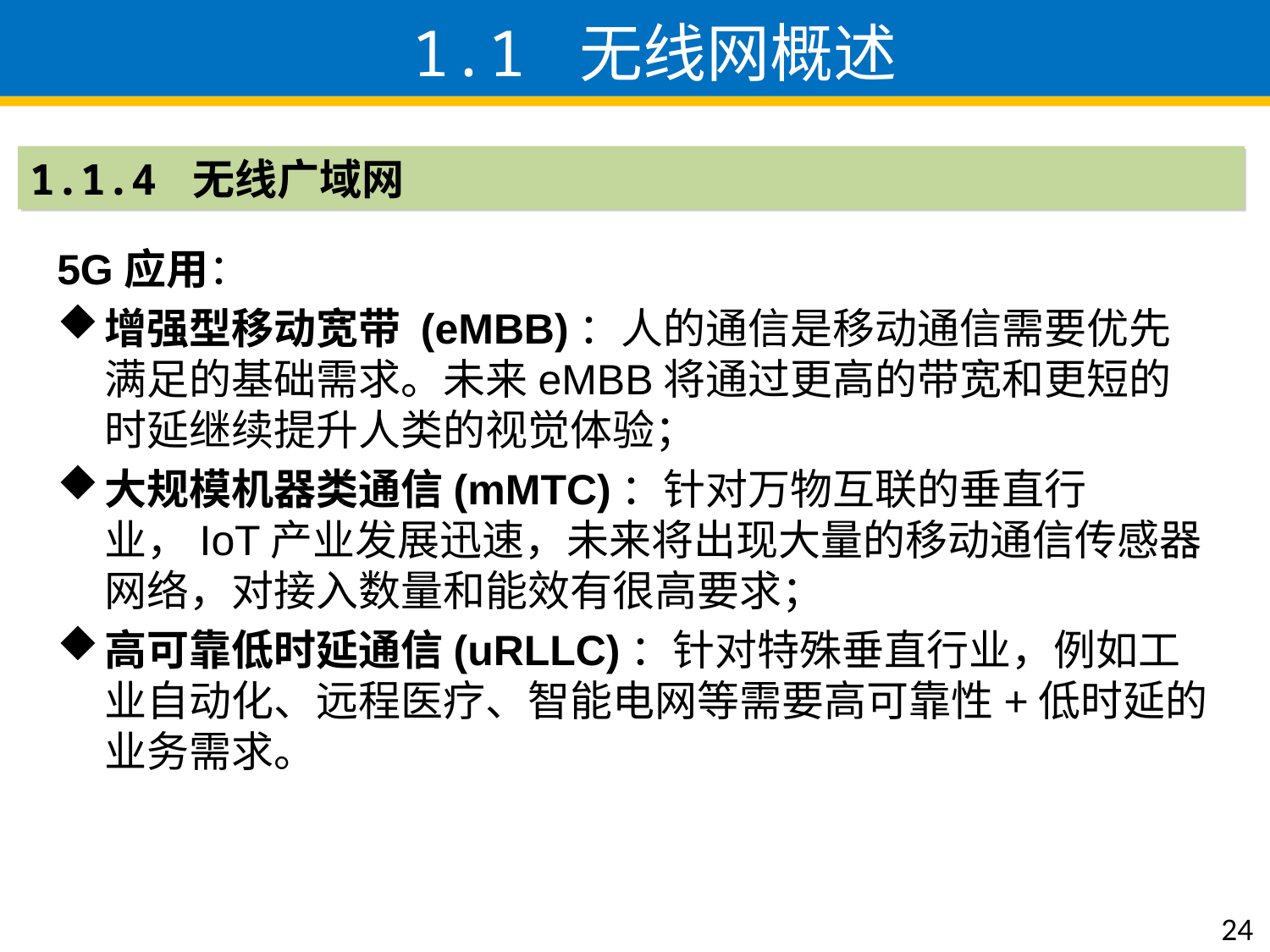

# 1.1 无线网概述
1.1.4 无线广域网
5G应用：
增强型移动宽带 (eMBB)：人的通信是移动通信需要优先满足的基础需求。未来eMBB将通过更高的带宽和更短的时延继续提升人类的视觉体验；
大规模机器类通信(mMTC)：针对万物互联的垂直行业，IoT产业发展迅速，未来将出现大量的移动通信传感器网络，对接入数量和能效有很高要求；
高可靠低时延通信(uRLLC)：针对特殊垂直行业，例如工业自动化、远程医疗、智能电网等需要高可靠性+低时延的业务需求。

24